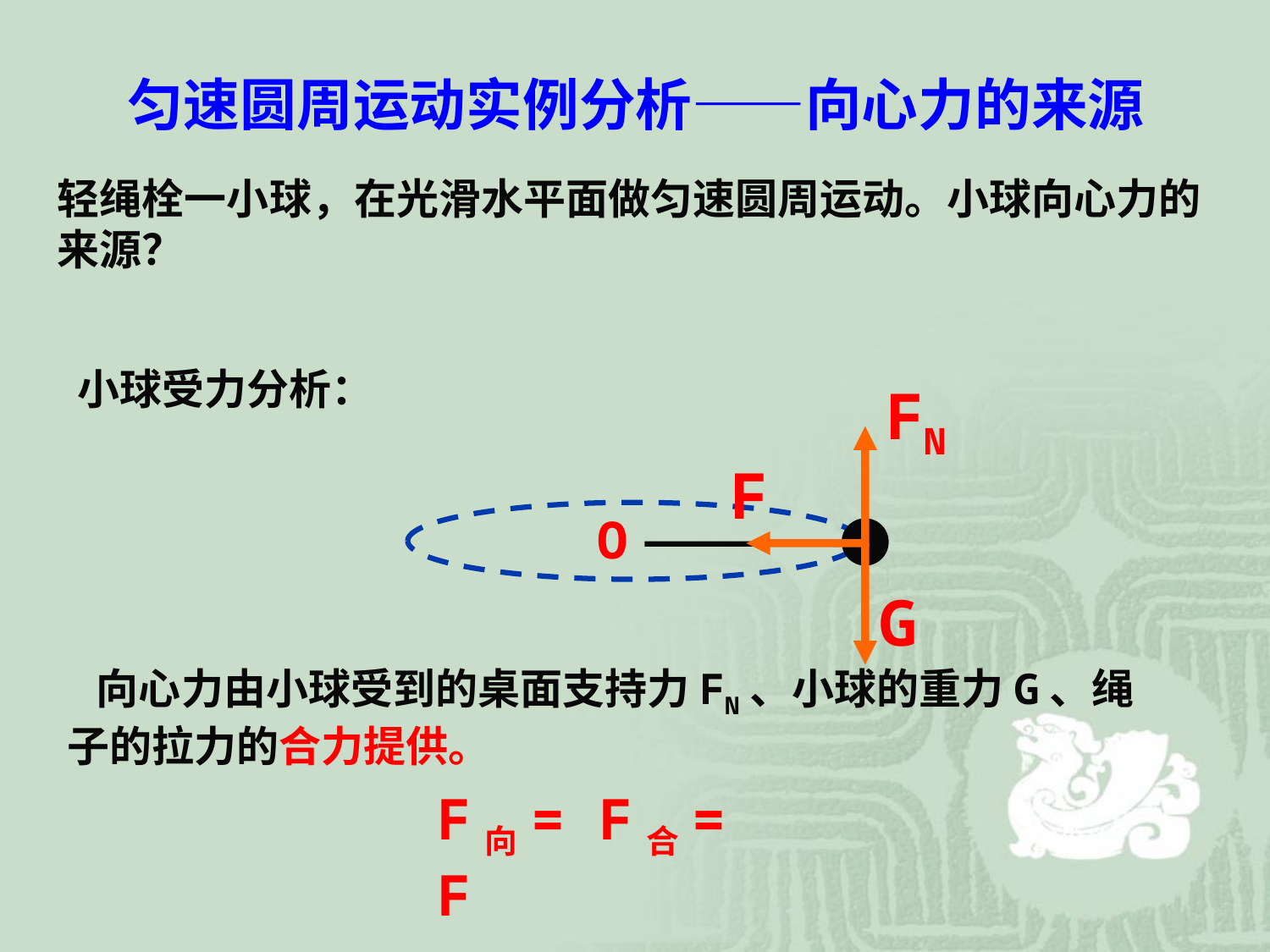

匀速圆周运动实例分析——向心力的来源
轻绳栓一小球，在光滑水平面做匀速圆周运动。小球向心力的来源？
小球受力分析：
O

FN

F

G
  向心力由小球受到的桌面支持力FN、小球的重力G、绳子的拉力的合力提供。
F向= F合= F